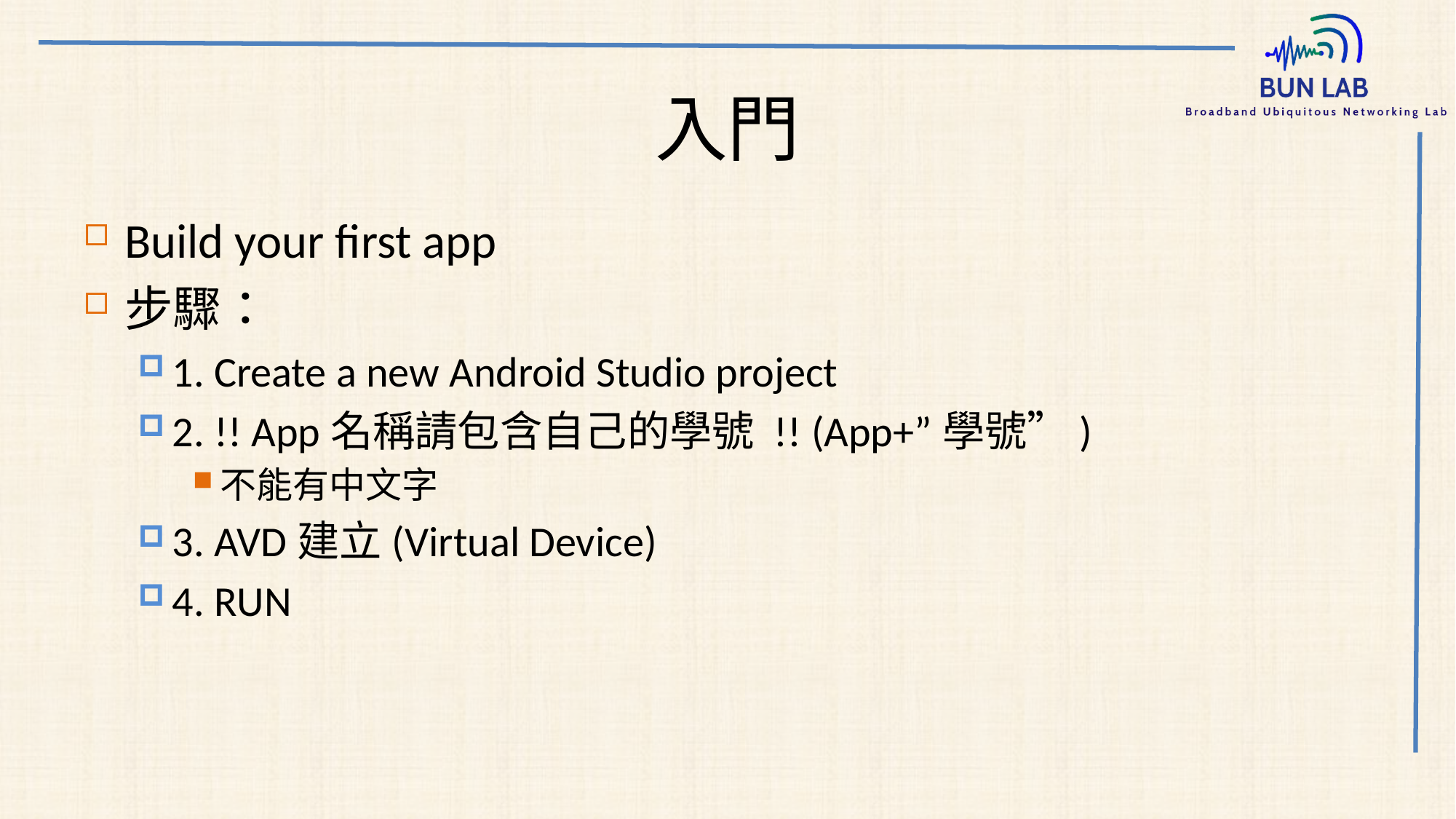

# 入門
Build your first app
步驟：
1. Create a new Android Studio project
2. !! App名稱請包含自己的學號 !! (App+”學號”)
不能有中文字
3. AVD建立(Virtual Device)
4. RUN